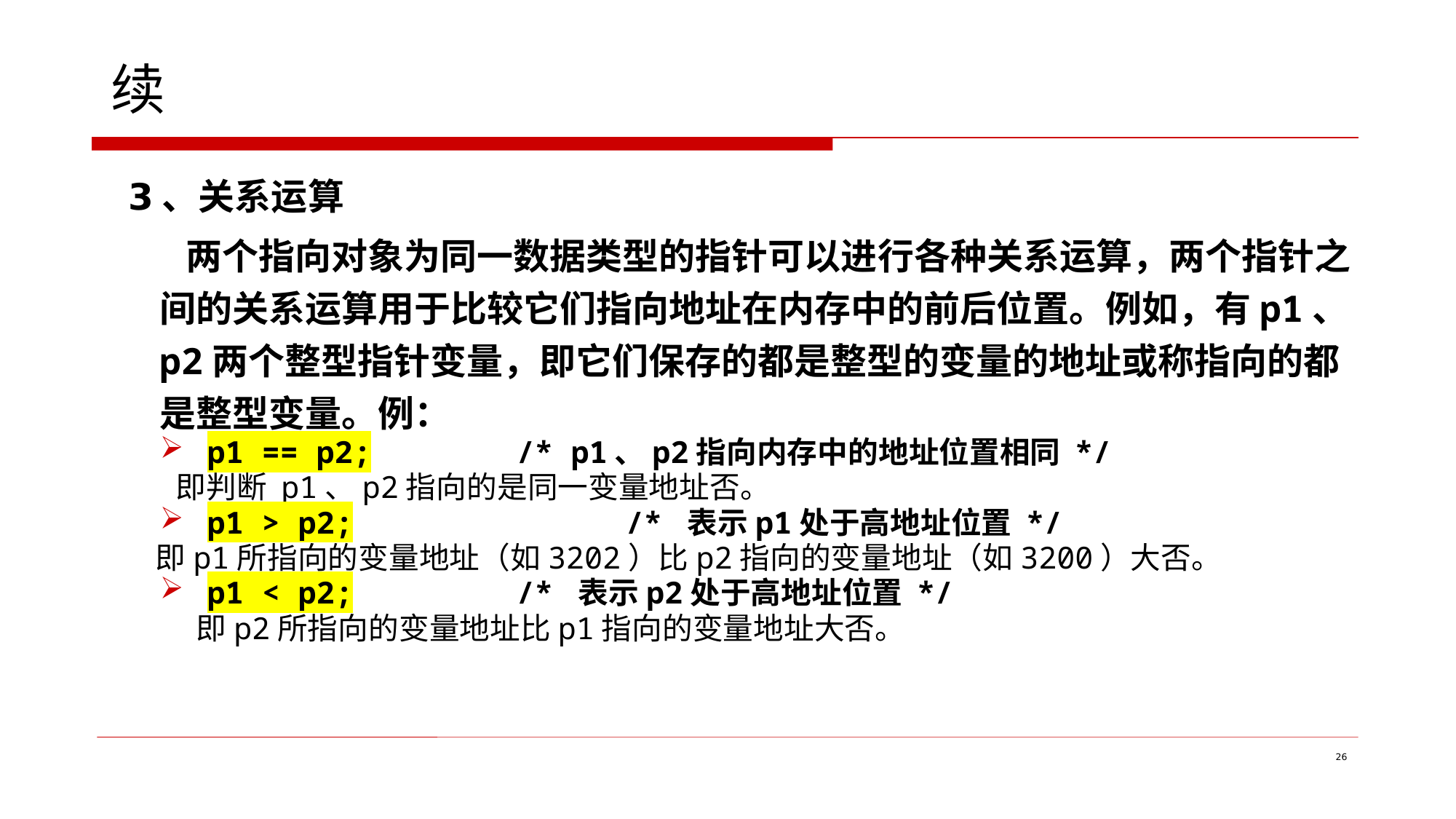

# 续
3、关系运算
      两个指向对象为同一数据类型的指针可以进行各种关系运算，两个指针之间的关系运算用于比较它们指向地址在内存中的前后位置。例如，有p1、p2两个整型指针变量，即它们保存的都是整型的变量的地址或称指向的都是整型变量。例：
 p1 == p2;   	/* p1、p2指向内存中的地址位置相同 */
      即判断 p1、p2指向的是同一变量地址否。
 p1 > p2;   		/* 表示p1处于高地址位置 */
   即p1所指向的变量地址（如3202）比p2指向的变量地址（如3200）大否。
 p1 < p2;  		/* 表示p2处于高地址位置 */
         即p2所指向的变量地址比p1指向的变量地址大否。
26